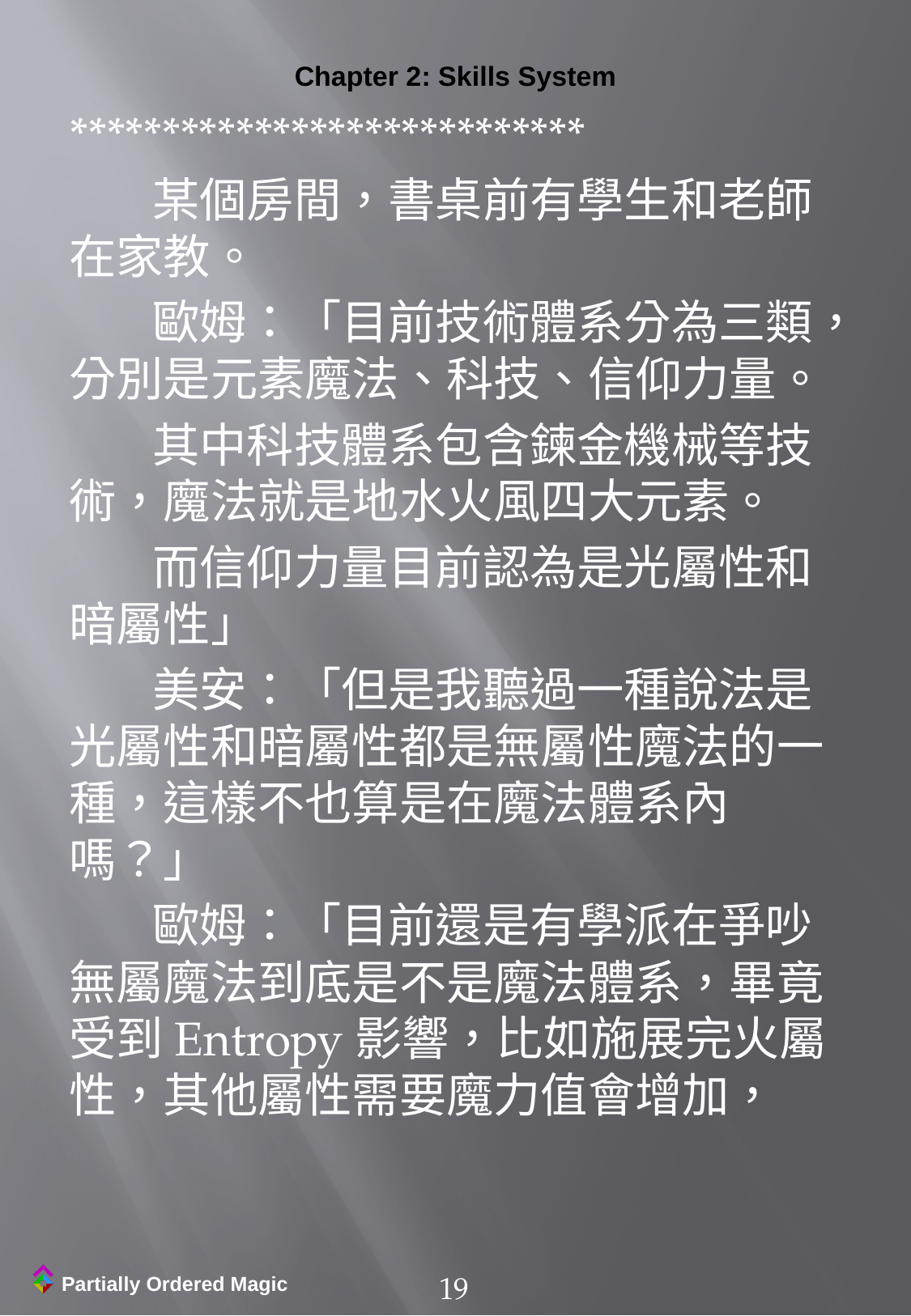

# Chapter 2: Skills System
****************************
某個房間，書桌前有學生和老師在家教。
歐姆：「目前技術體系分為三類，分別是元素魔法、科技、信仰力量。
其中科技體系包含鍊金機械等技術，魔法就是地水火風四大元素。
而信仰力量目前認為是光屬性和暗屬性」
美安：「但是我聽過一種說法是光屬性和暗屬性都是無屬性魔法的一種，這樣不也算是在魔法體系內嗎？」
歐姆：「目前還是有學派在爭吵無屬魔法到底是不是魔法體系，畢竟受到Entropy影響，比如施展完火屬性，其他屬性需要魔力值會增加，